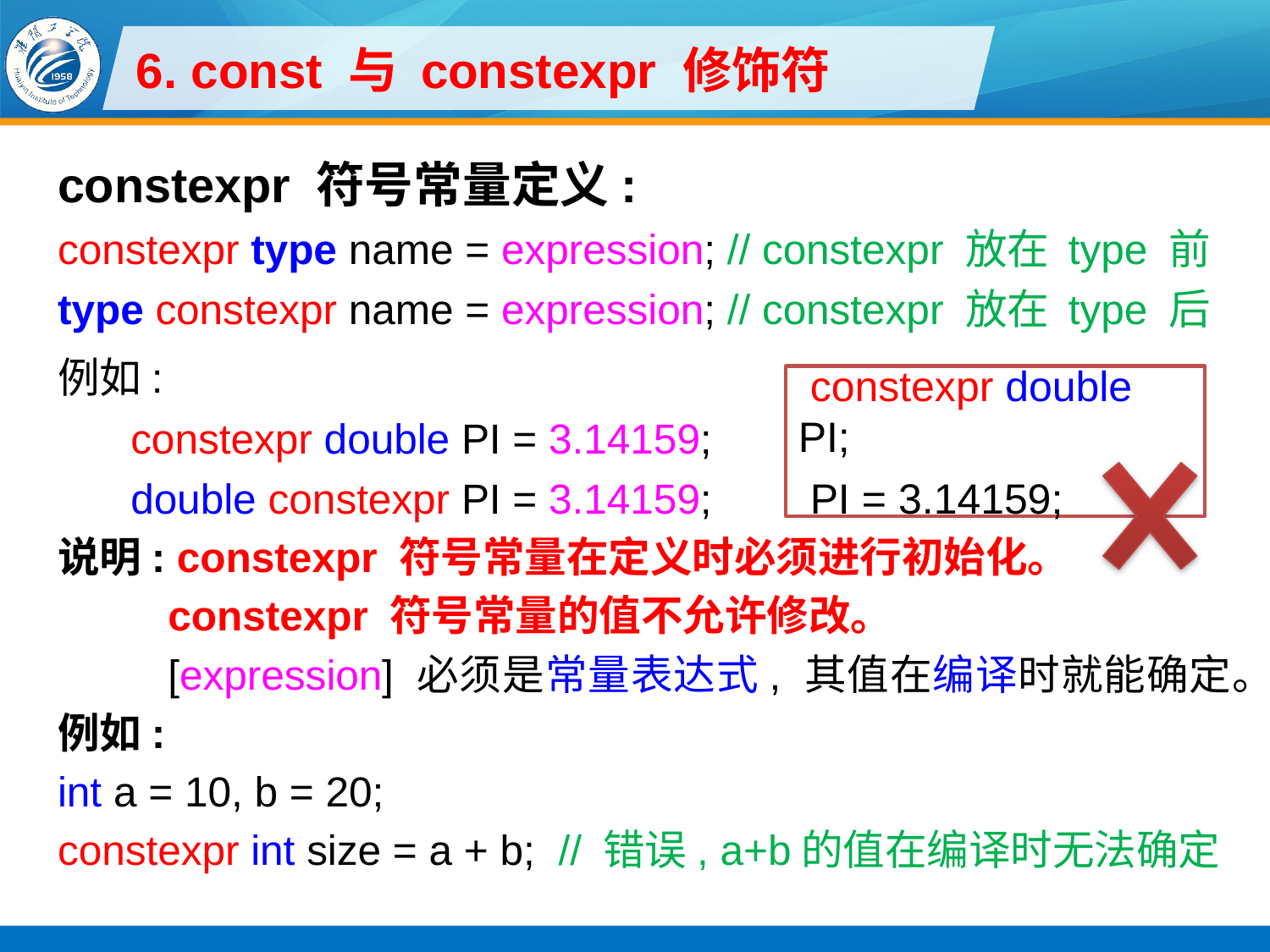

# 6. const 与 constexpr 修饰符
constexpr 符号常量定义:
constexpr type name = expression; // constexpr 放在 type 前
type constexpr name = expression; // constexpr 放在 type 后
例如:
constexpr double PI = 3.14159;
double constexpr PI = 3.14159;
说明: constexpr 符号常量在定义时必须进行初始化。
constexpr 符号常量的值不允许修改。
[expression] 必须是常量表达式, 其值在编译时就能确定。
例如:
int a = 10, b = 20;
constexpr int size = a + b;  // 错误, a+b的值在编译时无法确定
 constexpr double PI;
 PI = 3.14159;